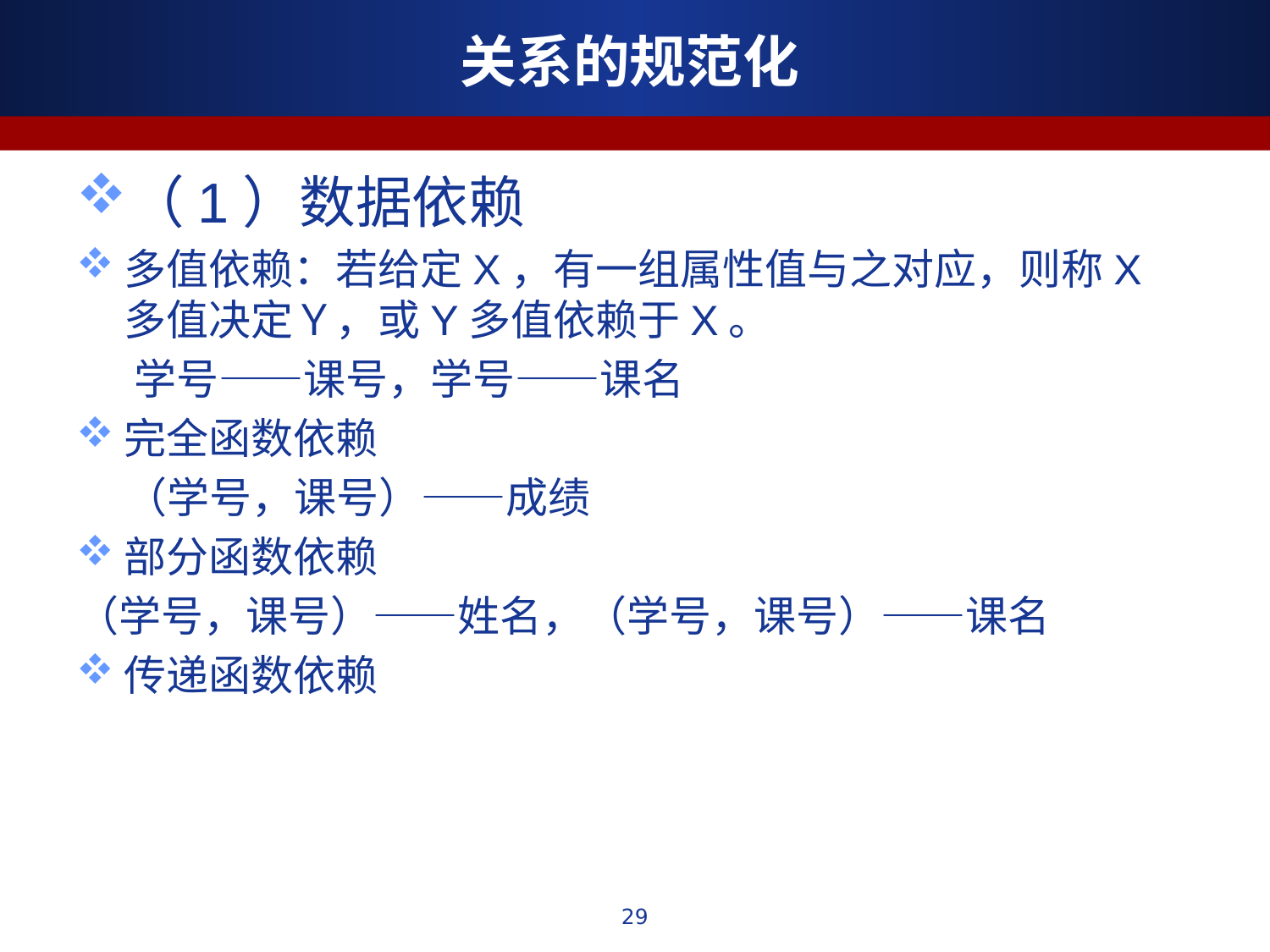

# 关系的规范化
（1）数据依赖
多值依赖：若给定X，有一组属性值与之对应，则称X多值决定Ｙ，或Y多值依赖于X。
     学号——课号，学号——课名
完全函数依赖
    （学号，课号）——成绩
部分函数依赖
（学号，课号）——姓名，（学号，课号）——课名
传递函数依赖
29